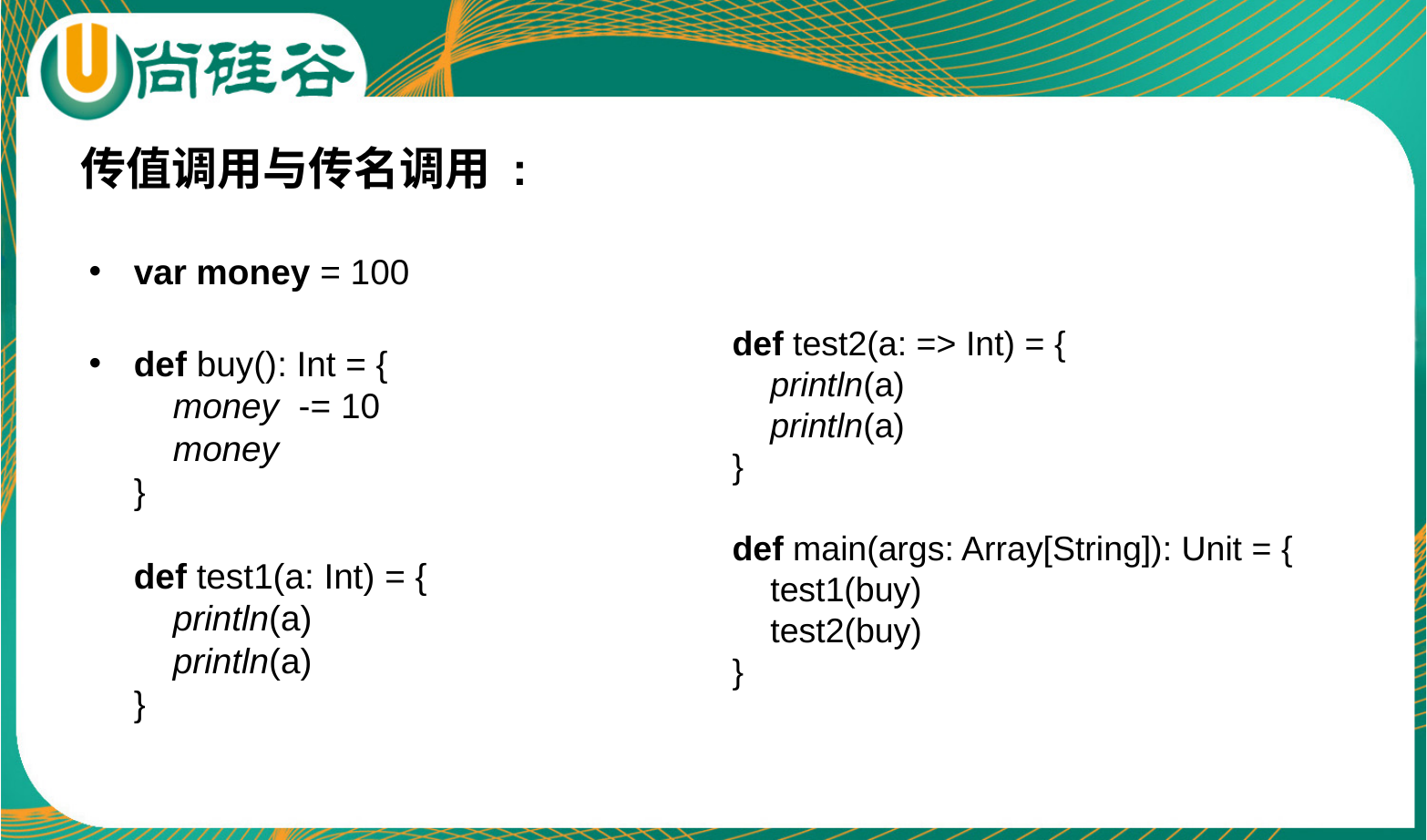

# 传值调用与传名调用 :
var money = 100
def buy(): Int = {
    money  -= 10
    money
}
def test1(a: Int) = {
    println(a)
    println(a)
}
def test2(a: => Int) = {
    println(a)
    println(a)
}
def main(args: Array[String]): Unit = {
    test1(buy)
    test2(buy)
}